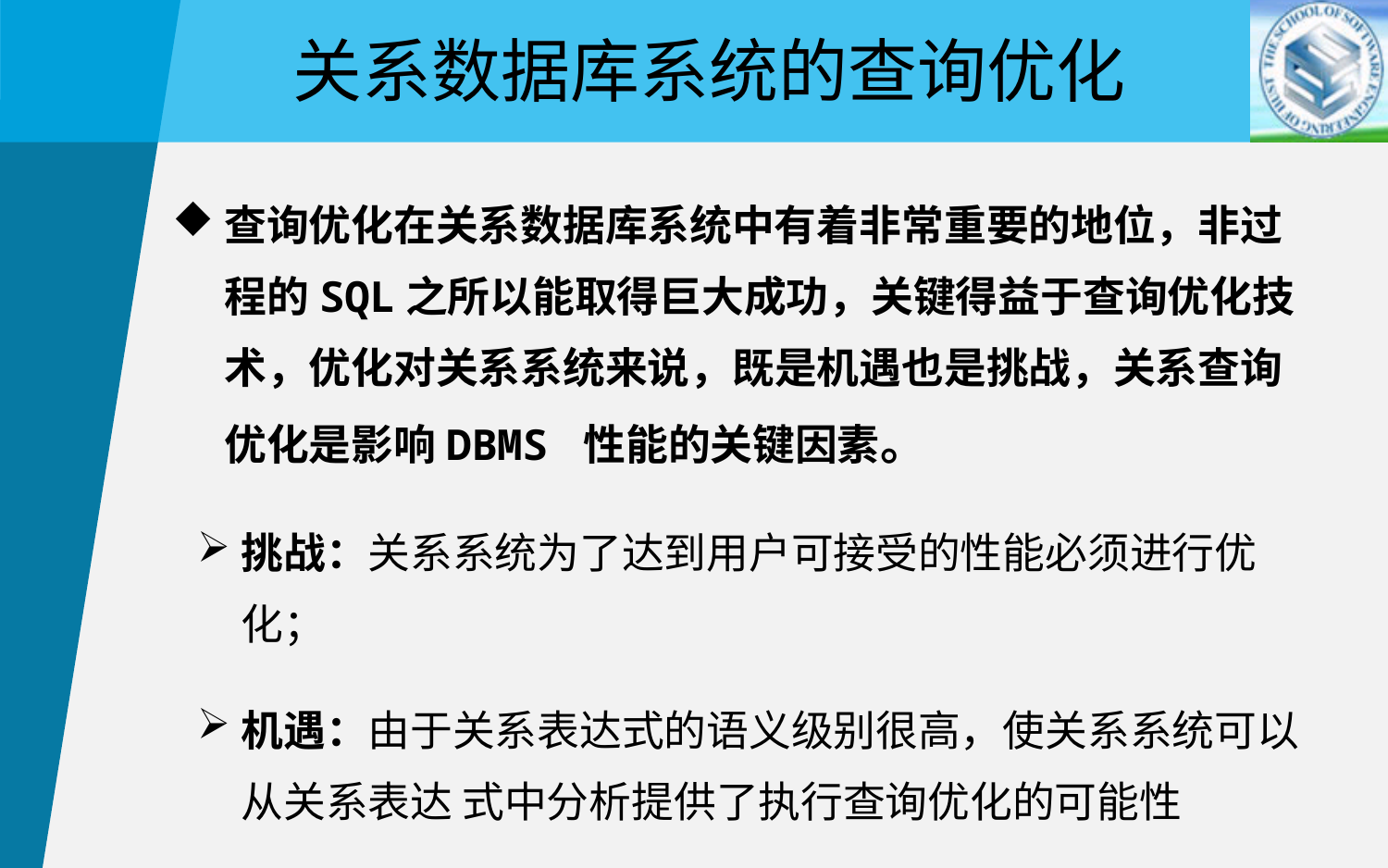

关系数据库系统的查询优化
查询优化在关系数据库系统中有着非常重要的地位，非过程的SQL之所以能取得巨大成功，关键得益于查询优化技术，优化对关系系统来说，既是机遇也是挑战，关系查询优化是影响DBMS 性能的关键因素。
挑战：关系系统为了达到用户可接受的性能必须进行优化；
机遇：由于关系表达式的语义级别很高，使关系系统可以从关系表达 式中分析提供了执行查询优化的可能性